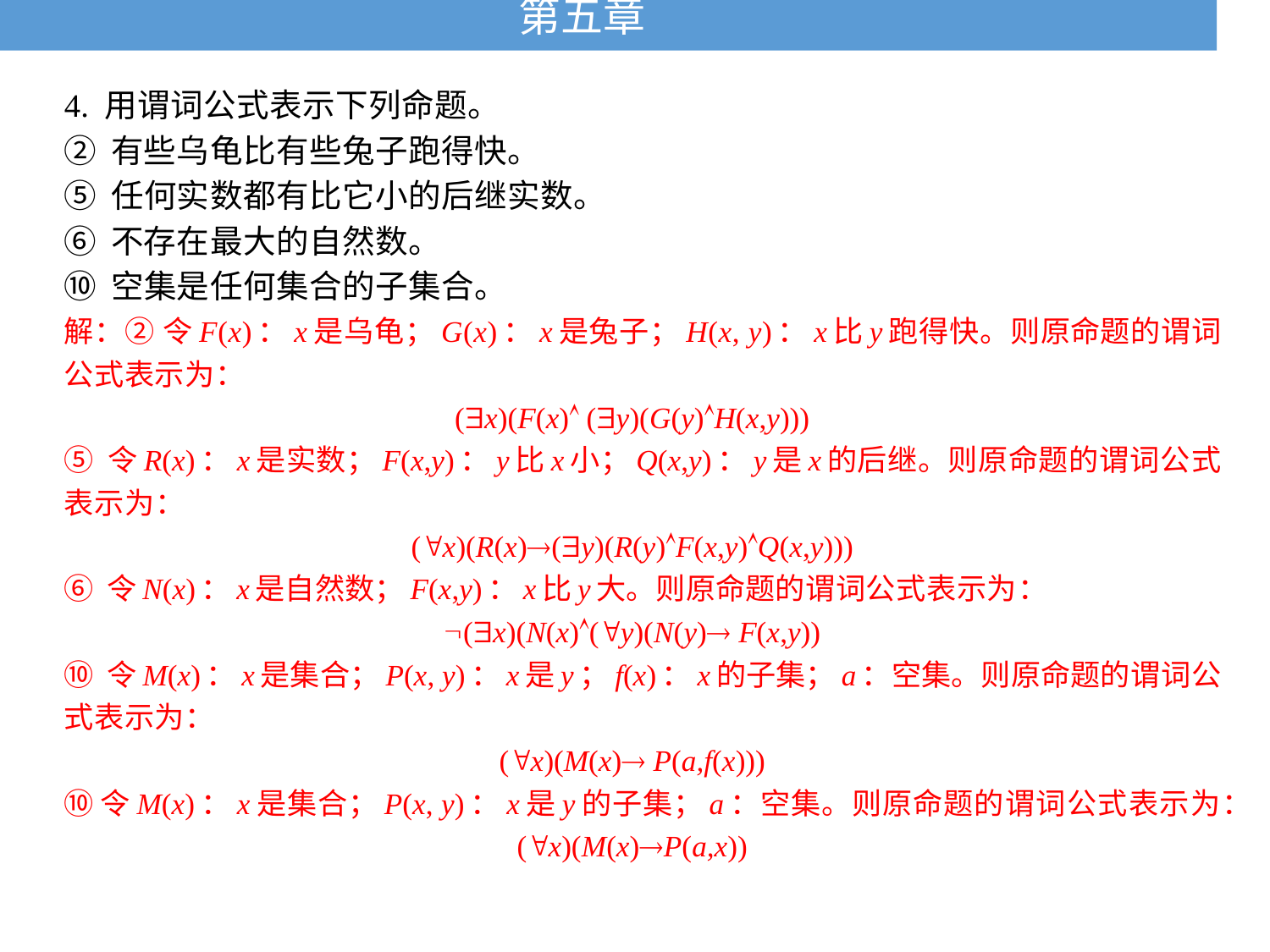

# 第五章
4. 用谓词公式表示下列命题。
② 有些乌龟比有些兔子跑得快。
⑤ 任何实数都有比它小的后继实数。
⑥ 不存在最大的自然数。
⑩ 空集是任何集合的子集合。
解：② 令F(x)：x是乌龟；G(x)：x是兔子；H(x, y)：x比y跑得快。则原命题的谓词公式表示为：
(∃x)(F(x)∧ (∃y)(G(y)∧H(x,y)))
⑤ 令R(x)：x是实数；F(x,y)：y比x小；Q(x,y)：y是x的后继。则原命题的谓词公式表示为：
(∀x)(R(x)→(∃y)(R(y)∧F(x,y)∧Q(x,y)))
⑥ 令N(x)：x是自然数；F(x,y)：x比y大。则原命题的谓词公式表示为：
¬(∃x)(N(x)∧(∀y)(N(y)→ F(x,y))
⑩ 令M(x)：x是集合；P(x, y)：x是y；f(x)：x的子集；a：空集。则原命题的谓词公式表示为：
(∀x)(M(x)→ P(a,f(x)))
⑩令M(x)：x是集合；P(x, y)：x是y的子集；a：空集。则原命题的谓词公式表示为：
(∀x)(M(x)→P(a,x))